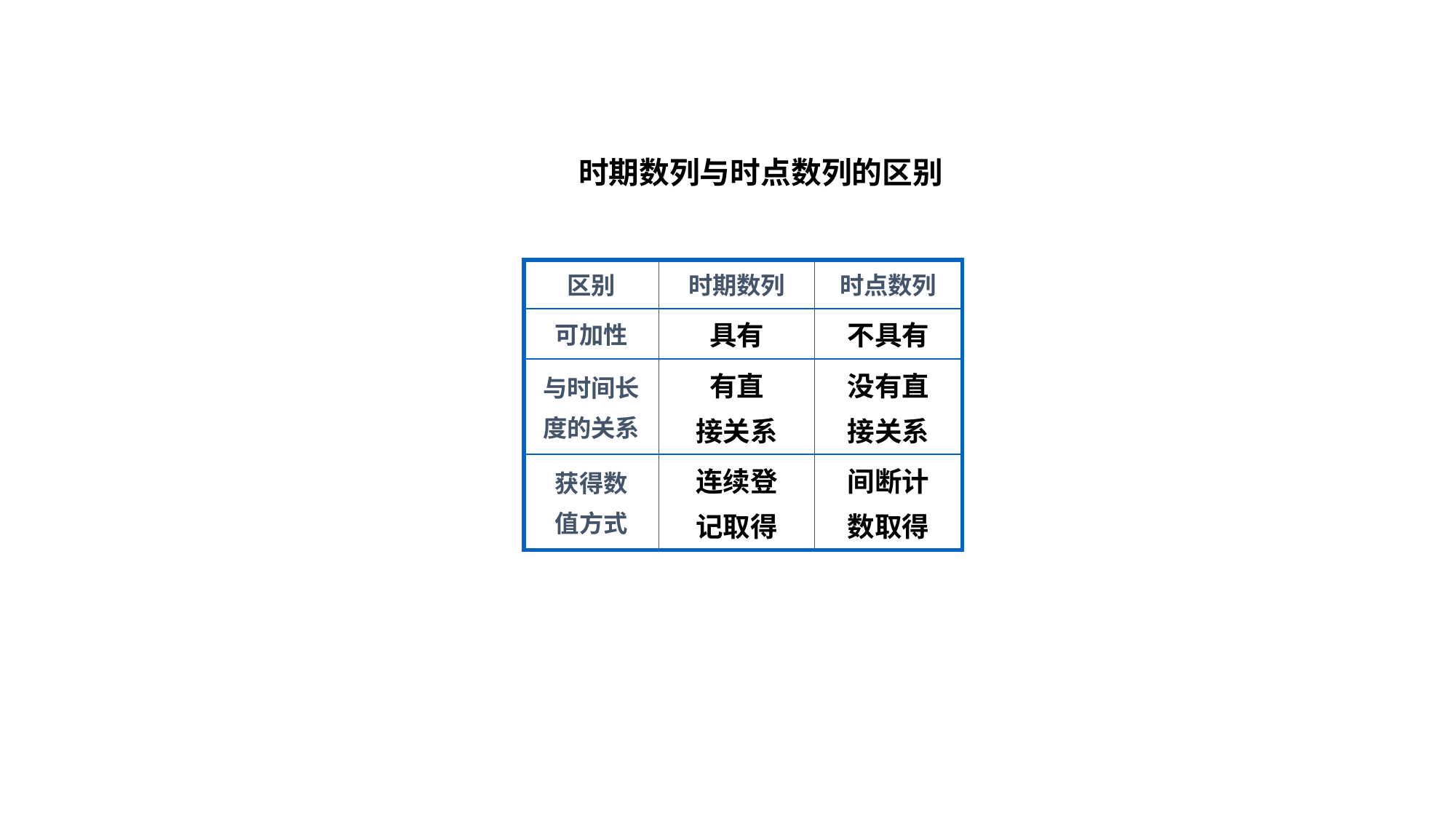

时期数列与时点数列的区别
| 区别 | 时期数列 | 时点数列 |
| --- | --- | --- |
| 可加性 | 具有 | 不具有 |
| 与时间长 度的关系 | 有直 接关系 | 没有直 接关系 |
| 获得数 值方式 | 连续登 记取得 | 间断计 数取得 |